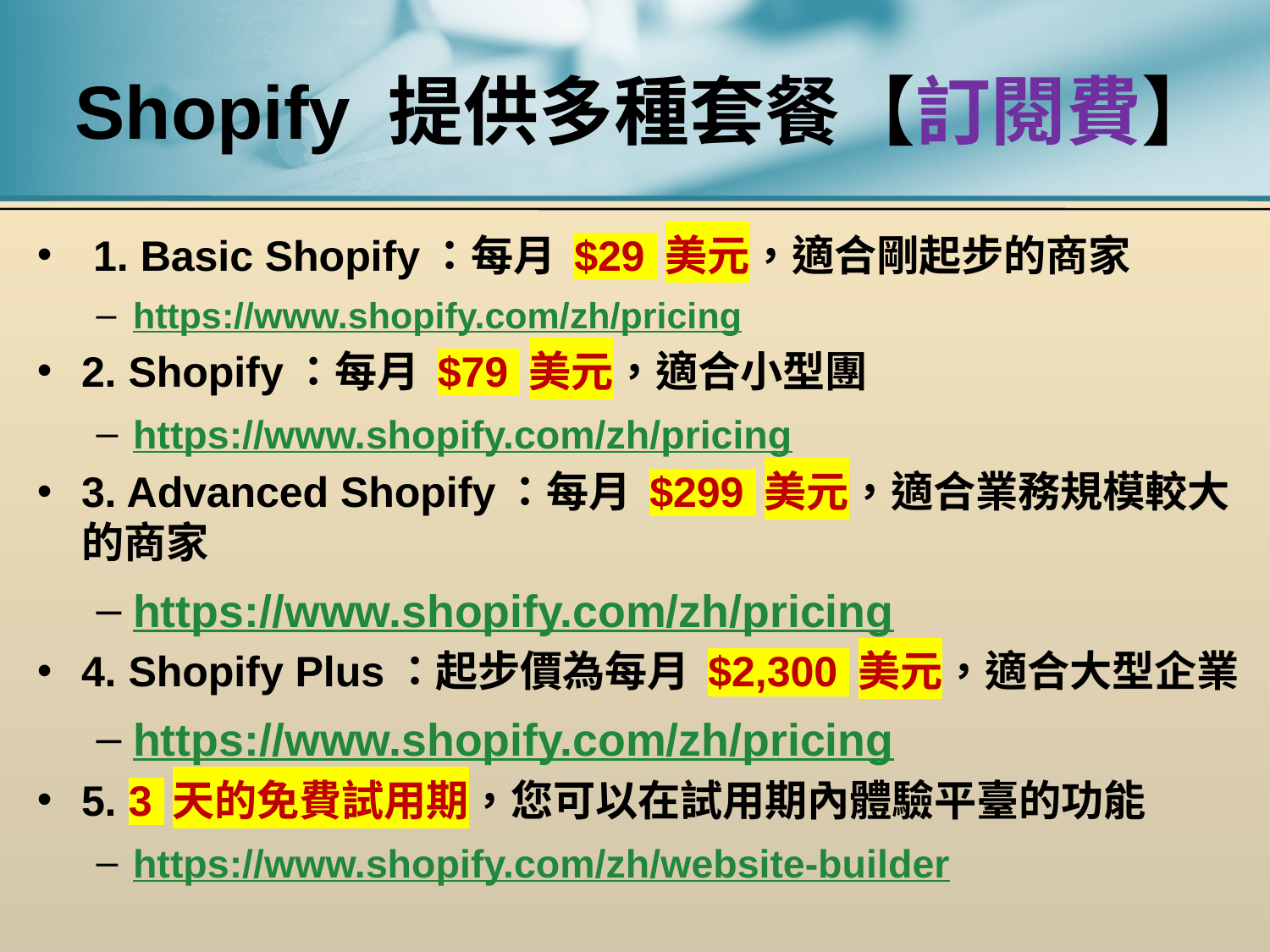

# Shopify 提供多種套餐【訂閱費】
 1. Basic Shopify：每月 $29 美元，適合剛起步的商家
https://www.shopify.com/zh/pricing
2. Shopify：每月 $79 美元，適合小型團
https://www.shopify.com/zh/pricing
3. Advanced Shopify：每月 $299 美元，適合業務規模較大的商家
https://www.shopify.com/zh/pricing
4. Shopify Plus：起步價為每月 $2,300 美元，適合大型企業
https://www.shopify.com/zh/pricing
5. 3 天的免費試用期，您可以在試用期內體驗平臺的功能
https://www.shopify.com/zh/website-builder